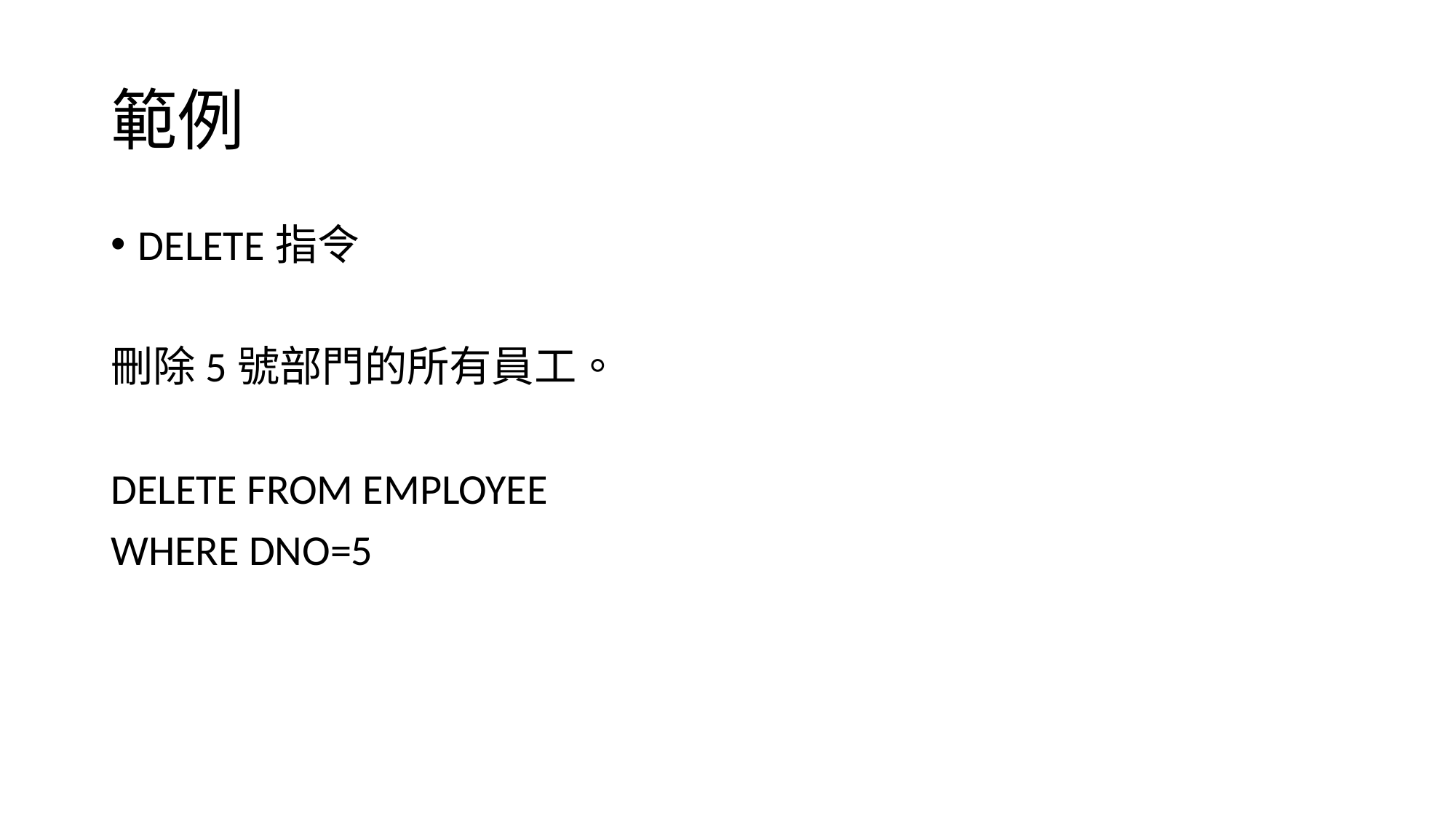

# 範例
DELETE指令

刪除5號部門的所有員工。

DELETE FROM EMPLOYEE
WHERE DNO=5